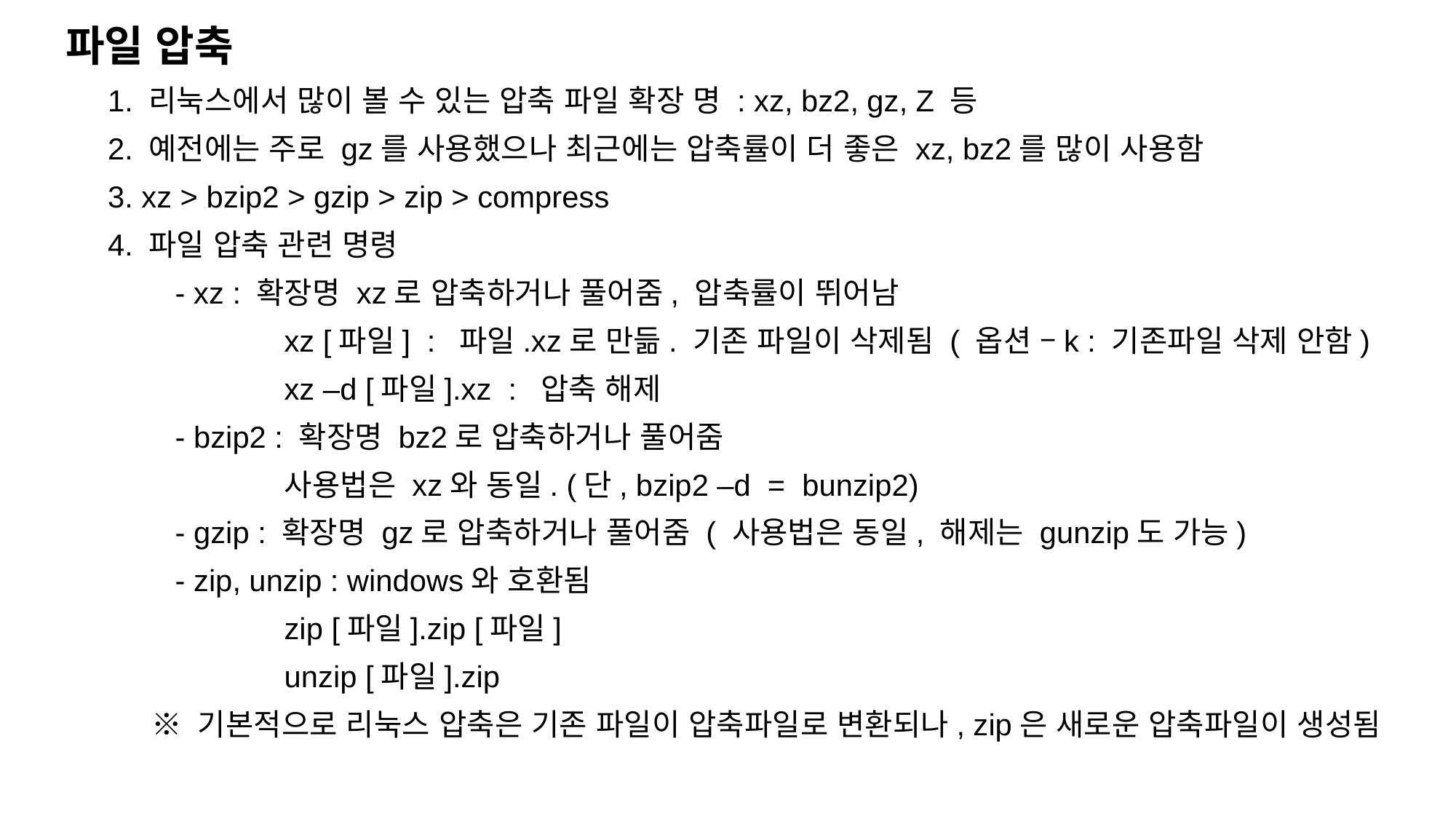

파일 압축
     1. 리눅스에서 많이 볼 수 있는 압축 파일 확장 명 : xz, bz2, gz, Z 등
     2. 예전에는 주로 gz를 사용했으나 최근에는 압축률이 더 좋은 xz, bz2를 많이 사용함
     3. xz > bzip2 > gzip > zip > compress
     4. 파일 압축 관련 명령
	- xz : 확장명 xz로 압축하거나 풀어줌, 압축률이 뛰어남
		xz [파일]  :  파일.xz로 만듦. 기존 파일이 삭제됨 ( 옵션 –k : 기존파일 삭제 안함)
		xz –d [파일].xz  :  압축 해제
	- bzip2 : 확장명 bz2로 압축하거나 풀어줌
		사용법은 xz와 동일. (단, bzip2 –d  =  bunzip2)
	- gzip : 확장명 gz로 압축하거나 풀어줌 ( 사용법은 동일, 해제는 gunzip도 가능)
	- zip, unzip : windows와 호환됨
		zip [파일].zip [파일]
		unzip [파일].zip
          ※ 기본적으로 리눅스 압축은 기존 파일이 압축파일로 변환되나, zip은 새로운 압축파일이 생성됨